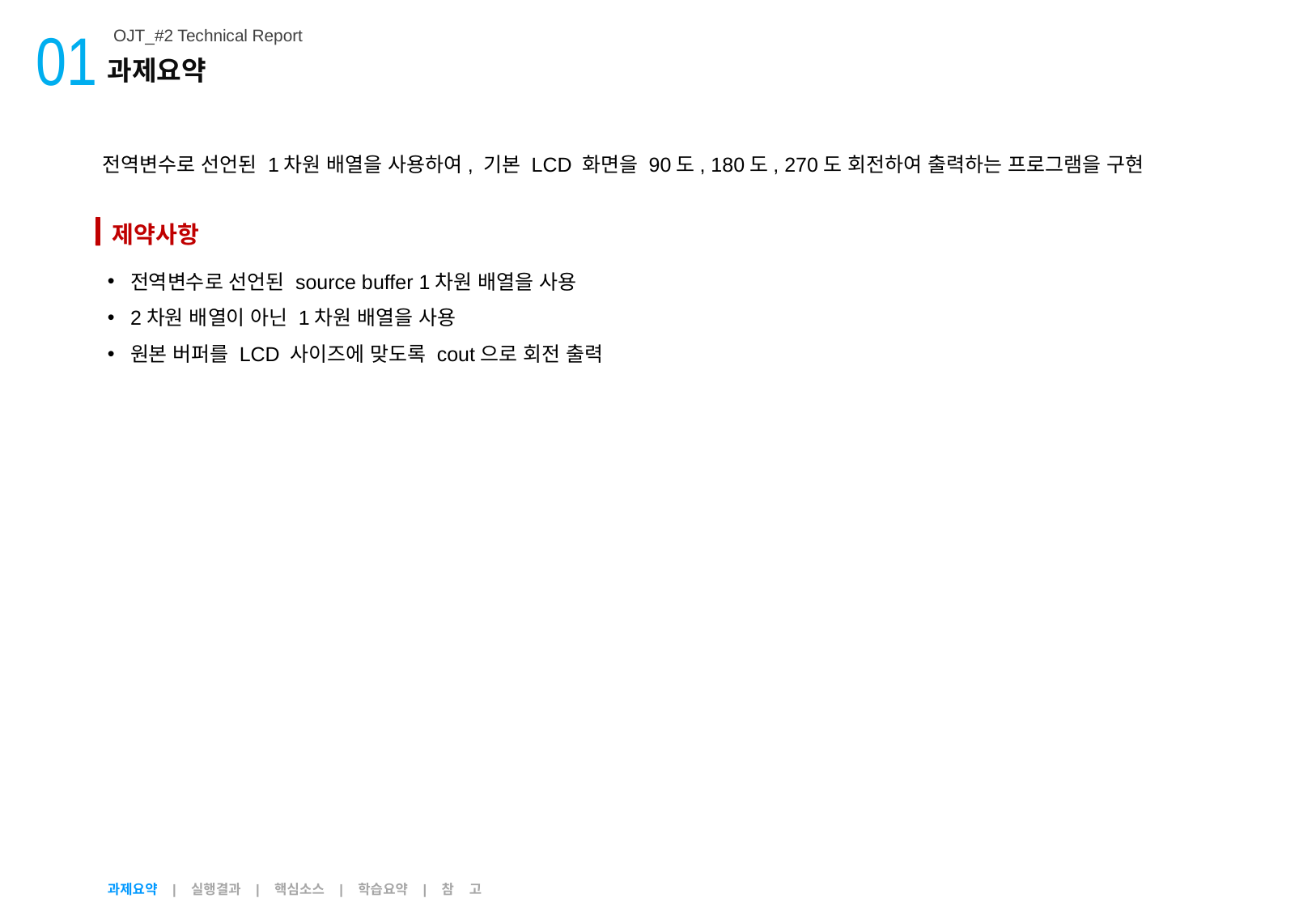

01
OJT_#2 Technical Report
과제요약
전역변수로 선언된 1차원 배열을 사용하여, 기본 LCD 화면을 90도, 180도, 270도 회전하여 출력하는 프로그램을 구현

제약사항
전역변수로 선언된 source buffer 1차원 배열을 사용
2차원 배열이 아닌 1차원 배열을 사용
원본 버퍼를 LCD 사이즈에 맞도록 cout으로 회전 출력
과제요약   |   실행결과   |   핵심소스   |   학습요약   |   참    고